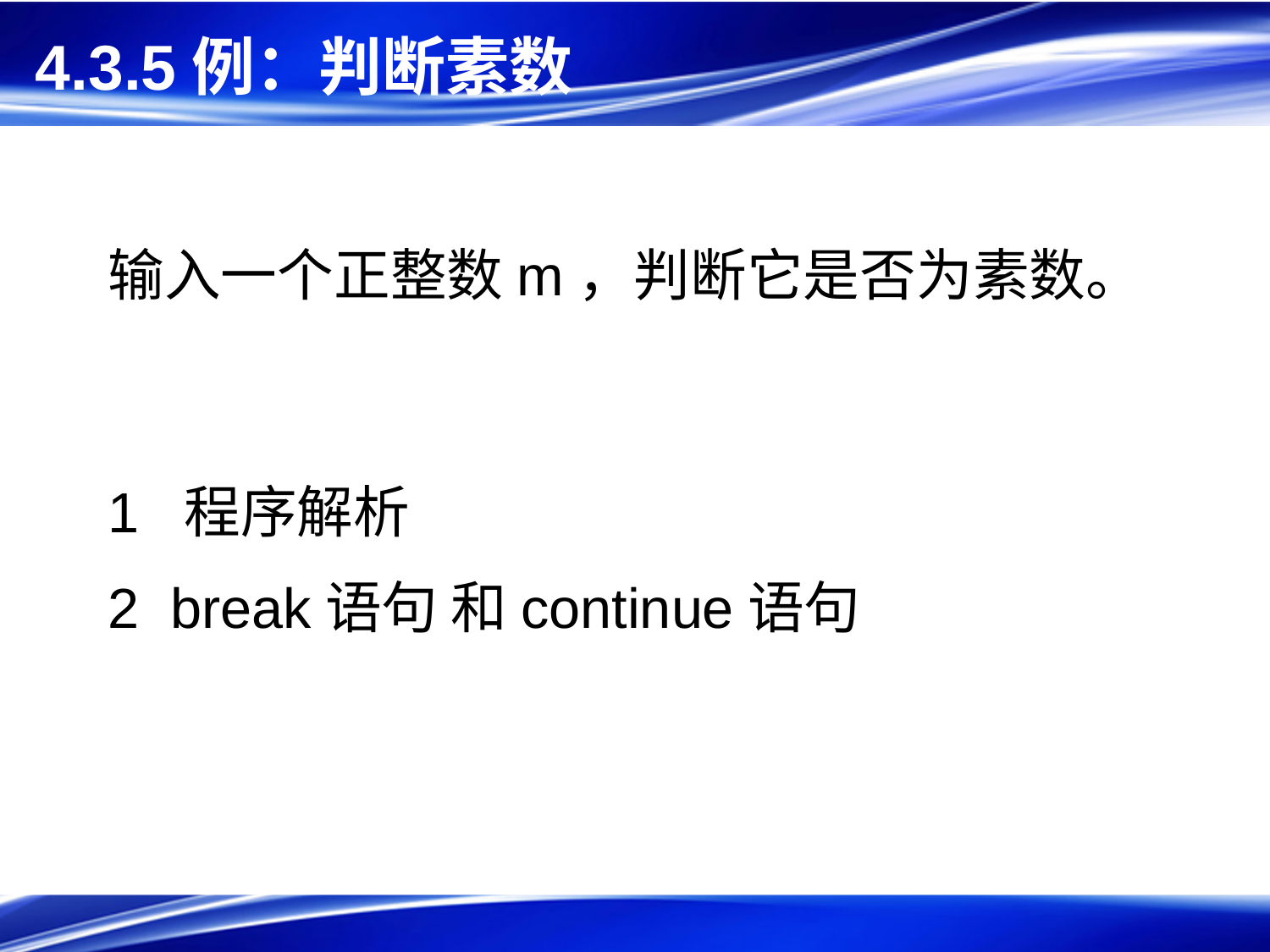

# 4.3.5例：判断素数
输入一个正整数m，判断它是否为素数。

1  程序解析
2  break语句 和continue语句